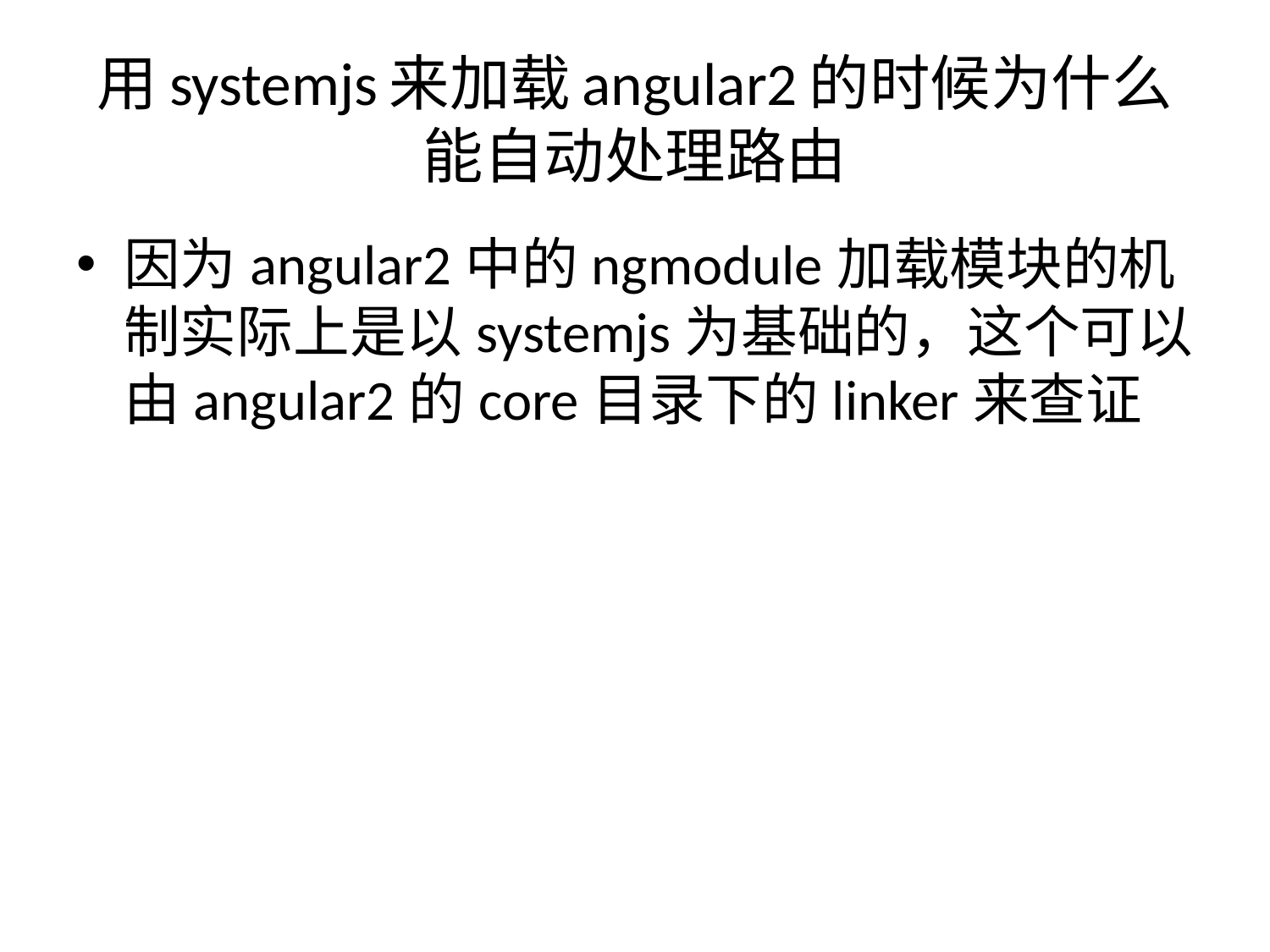

# 用systemjs来加载angular2的时候为什么能自动处理路由
因为angular2中的ngmodule加载模块的机制实际上是以systemjs为基础的，这个可以由angular2的core目录下的linker来查证